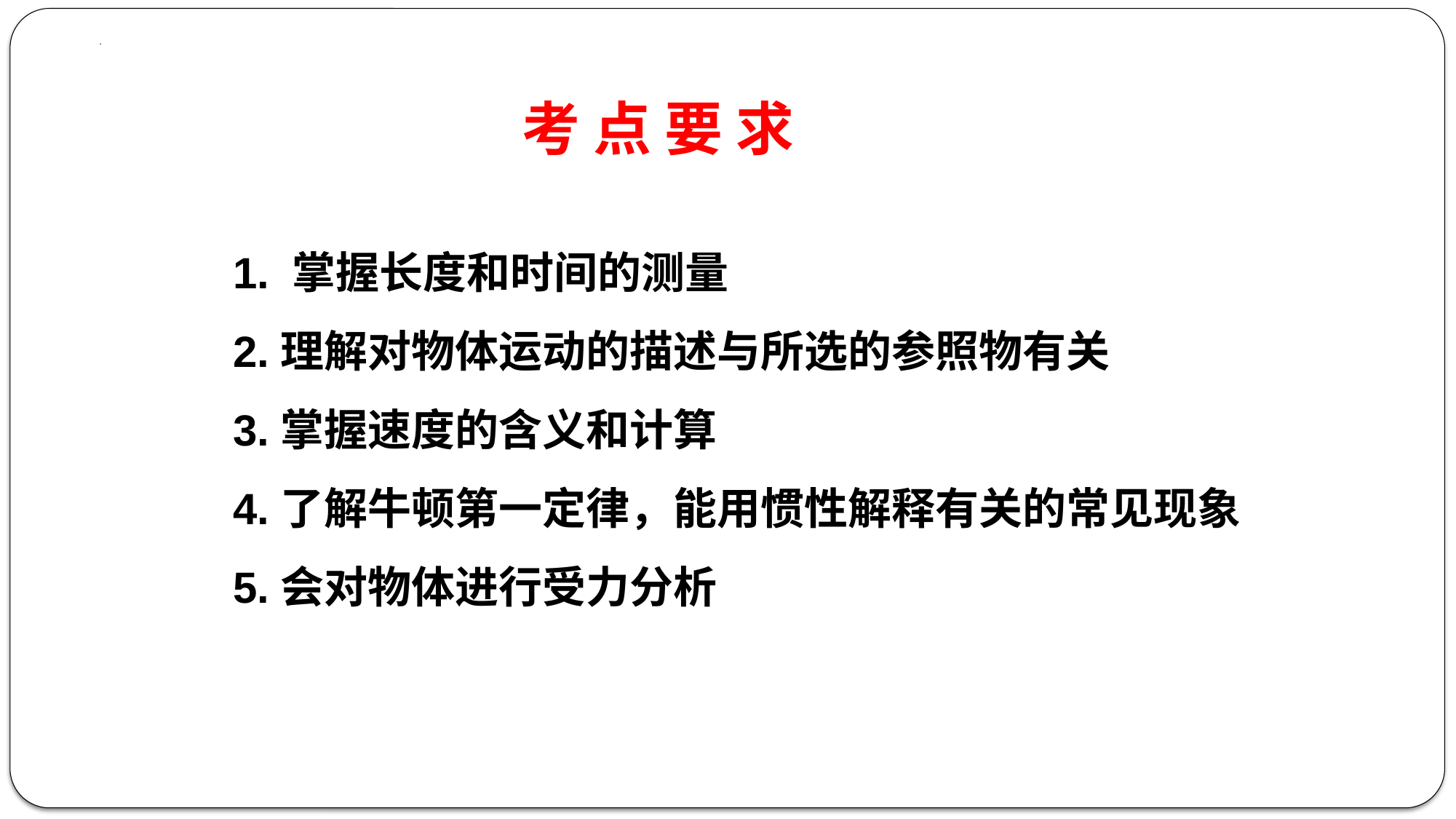

考 点 要 求
1. 掌握长度和时间的测量
2.理解对物体运动的描述与所选的参照物有关
3.掌握速度的含义和计算
4.了解牛顿第一定律，能用惯性解释有关的常见现象
5.会对物体进行受力分析